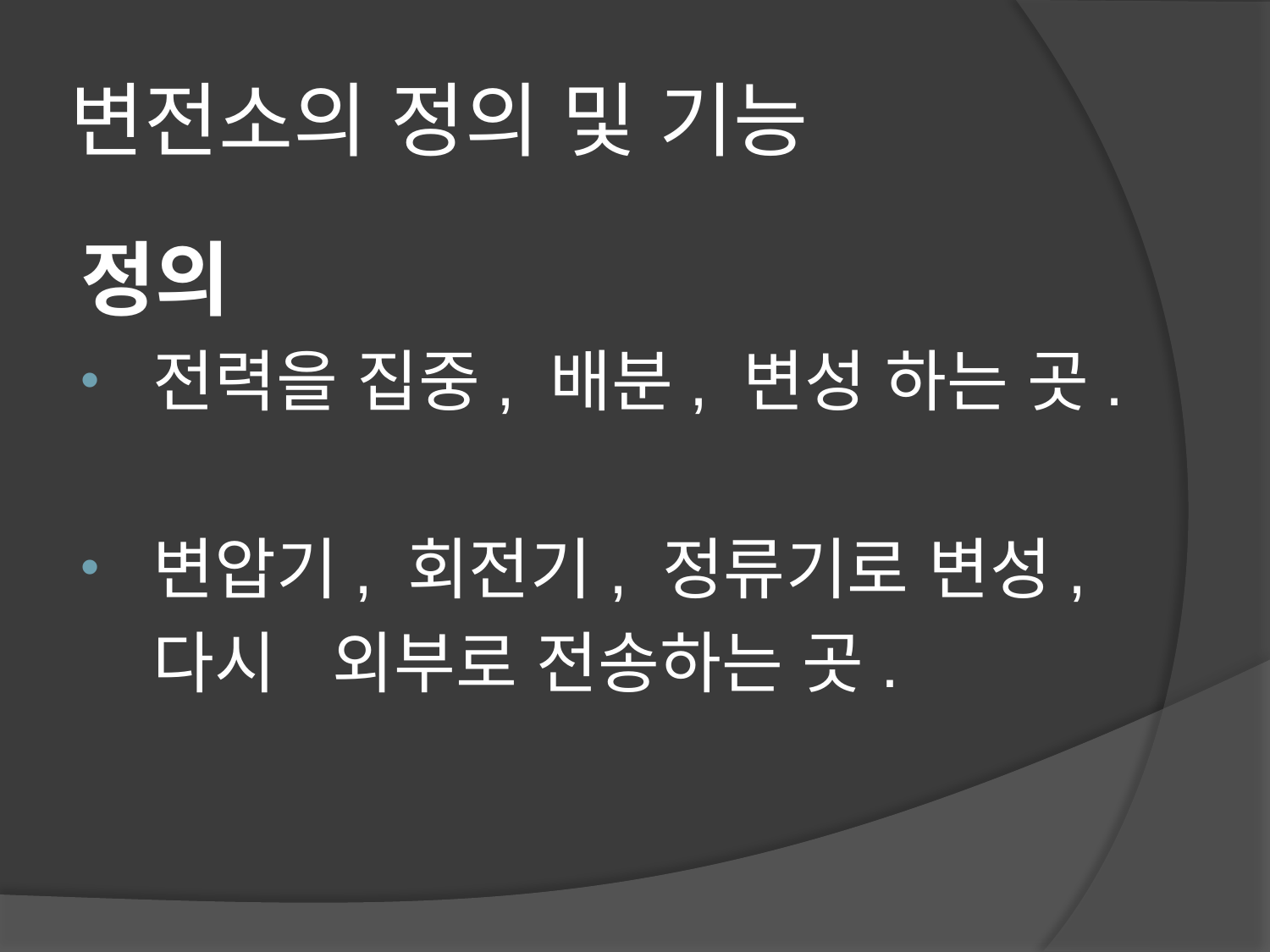

# 변전소의 정의 및 기능
정의
전력을 집중, 배분, 변성 하는 곳.

변압기, 회전기, 정류기로 변성,
	다시   외부로 전송하는 곳.